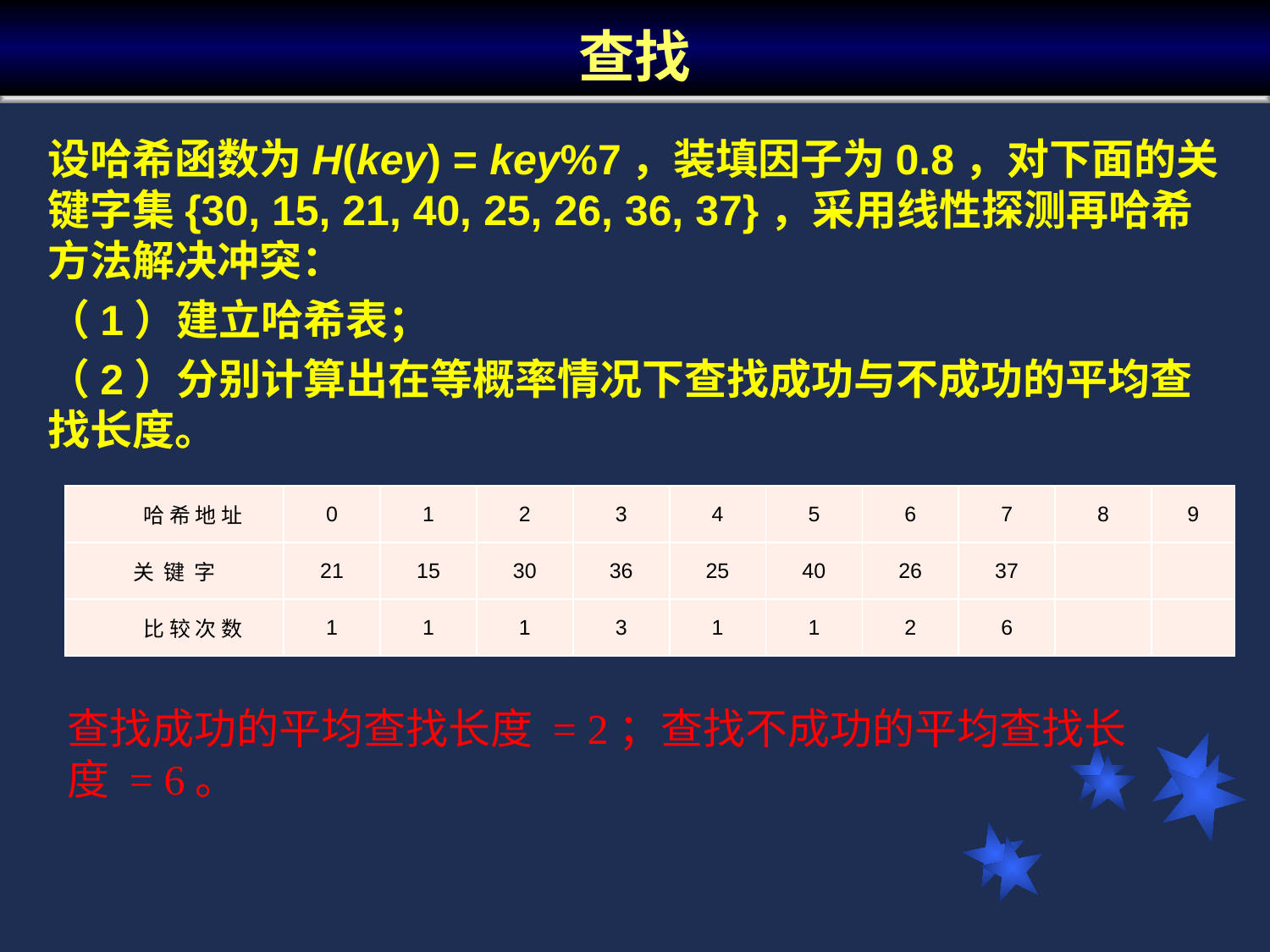

# 查找
设哈希函数为H(key) = key%7，装填因子为0.8，对下面的关键字集{30, 15, 21, 40, 25, 26, 36, 37}，采用线性探测再哈希方法解决冲突：
（1）建立哈希表；
（2）分别计算出在等概率情况下查找成功与不成功的平均查找长度。
| 哈 希 地 址 | 0 | 1 | 2 | 3 | 4 | 5 | 6 | 7 | 8 | 9 |
| --- | --- | --- | --- | --- | --- | --- | --- | --- | --- | --- |
| 关 键 字 | 21 | 15 | 30 | 36 | 25 | 40 | 26 | 37 |  |  |
| 比 较 次 数 | 1 | 1 | 1 | 3 | 1 | 1 | 2 | 6 |  |  |
查找成功的平均查找长度 = 2；查找不成功的平均查找长度 = 6。